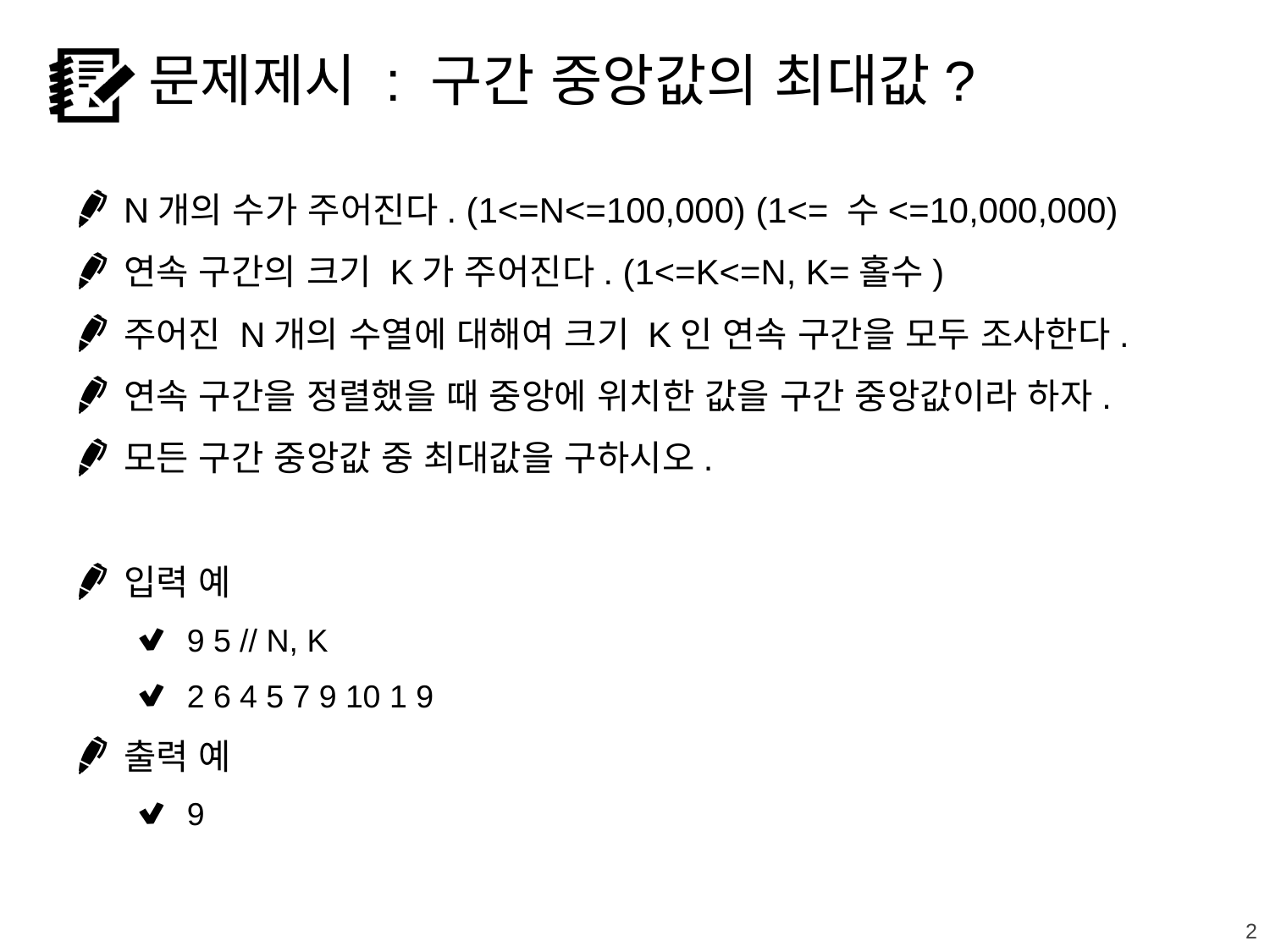

# 문제제시 : 구간 중앙값의 최대값?
N개의 수가 주어진다. (1<=N<=100,000) (1<= 수<=10,000,000)
연속 구간의 크기 K가 주어진다. (1<=K<=N, K=홀수)
주어진 N개의 수열에 대해여 크기 K인 연속 구간을 모두 조사한다.
연속 구간을 정렬했을 때 중앙에 위치한 값을 구간 중앙값이라 하자.
모든 구간 중앙값 중 최대값을 구하시오.

입력 예
9 5 // N, K
2 6 4 5 7 9 10 1 9
출력 예
9
2